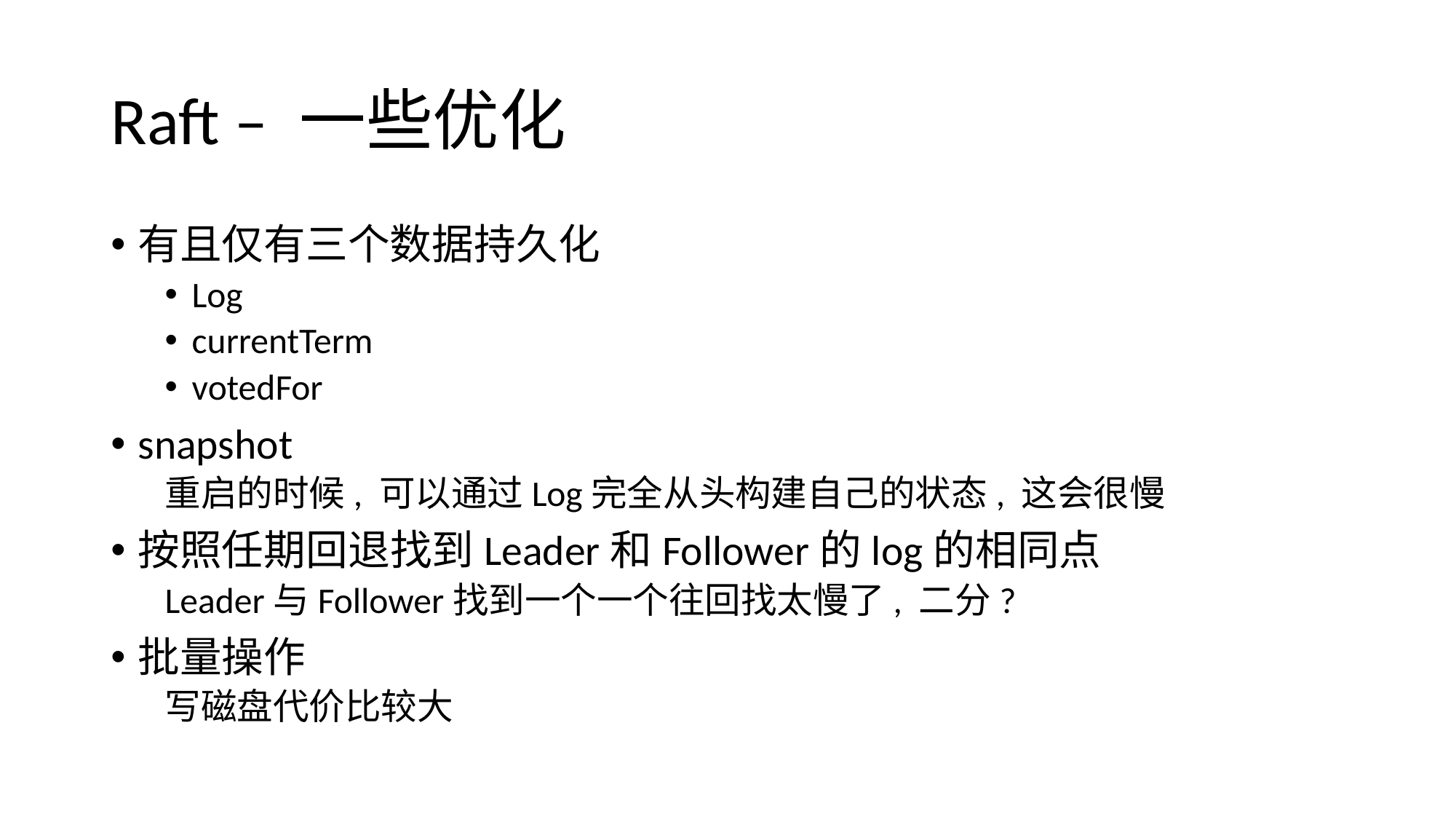

# Raft – 一些优化
有且仅有三个数据持久化
Log
currentTerm
votedFor
snapshot
重启的时候, 可以通过Log完全从头构建自己的状态, 这会很慢
按照任期回退找到Leader和Follower的log的相同点
Leader与Follower找到一个一个往回找太慢了, 二分?
批量操作
写磁盘代价比较大